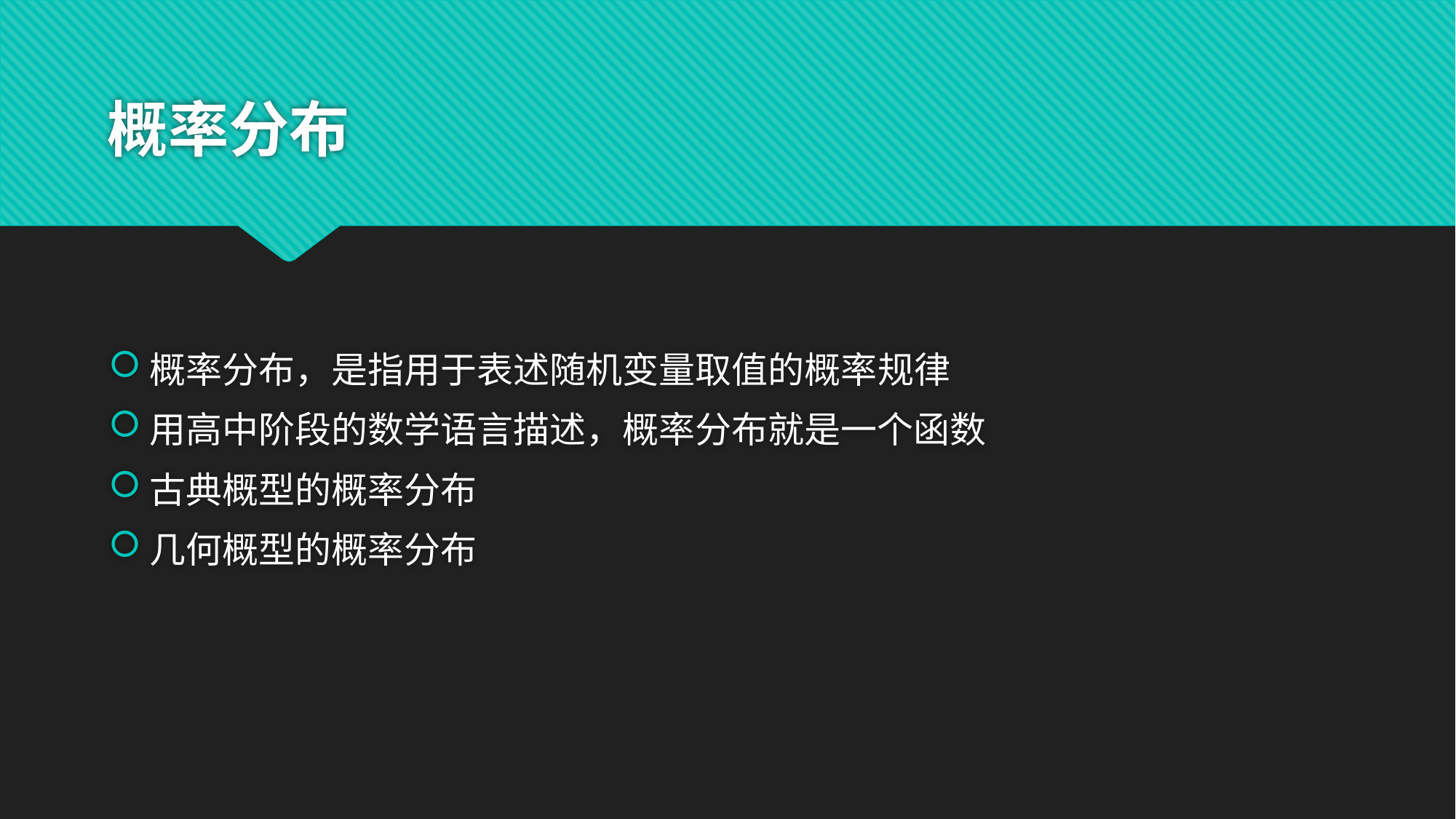

# 概率分布
概率分布，是指用于表述随机变量取值的概率规律
用高中阶段的数学语言描述，概率分布就是一个函数
古典概型的概率分布
几何概型的概率分布